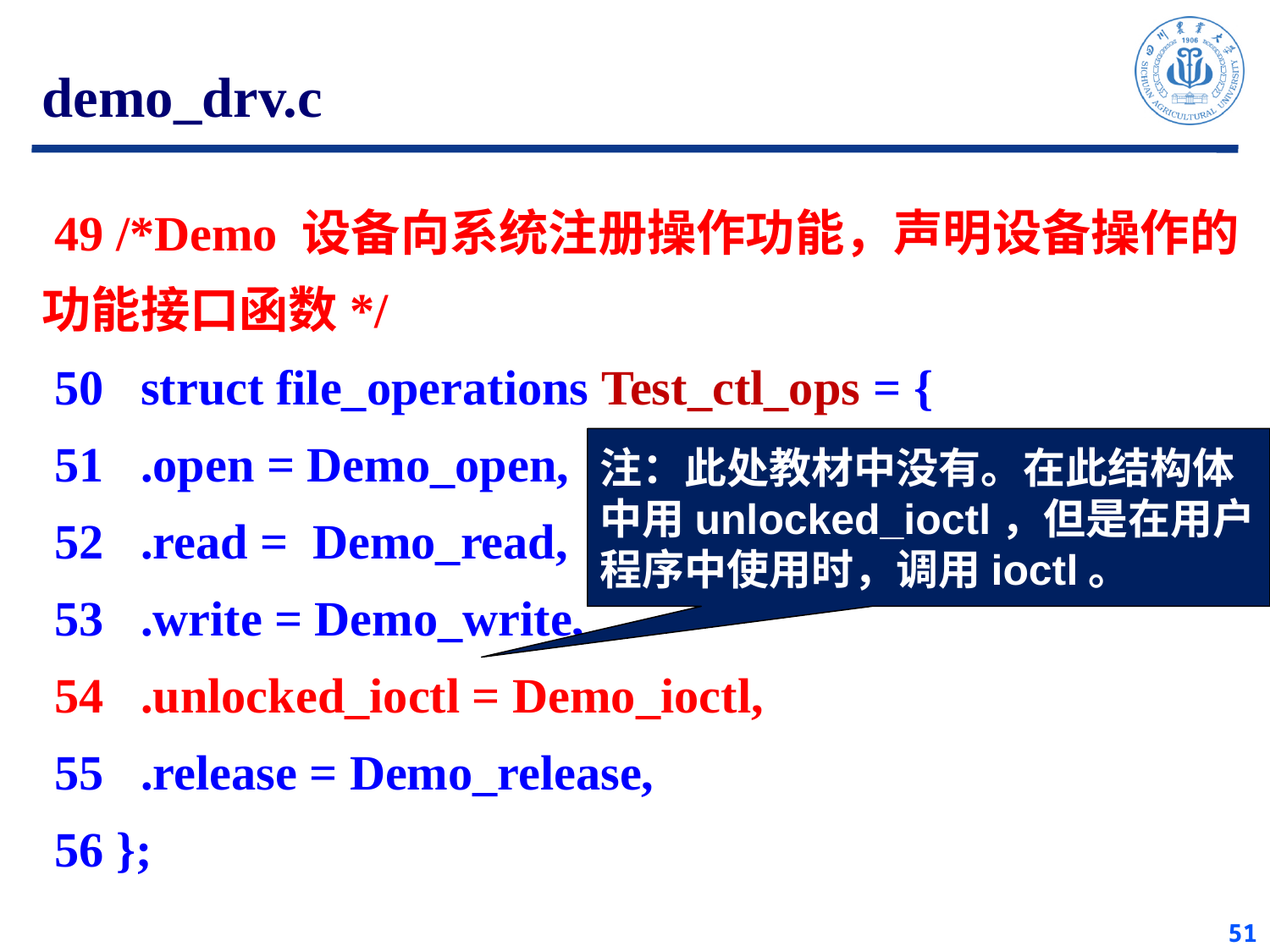

demo_drv.c
 49 /*Demo 设备向系统注册操作功能，声明设备操作的功能接口函数*/
 50   struct file_operations Test_ctl_ops = {
 51   .open = Demo_open,
 52   .read =  Demo_read,
 53   .write = Demo_write,
 54   .unlocked_ioctl = Demo_ioctl,
 55   .release = Demo_release,
 56 };
注：此处教材中没有。在此结构体中用unlocked_ioctl，但是在用户程序中使用时，调用ioctl。